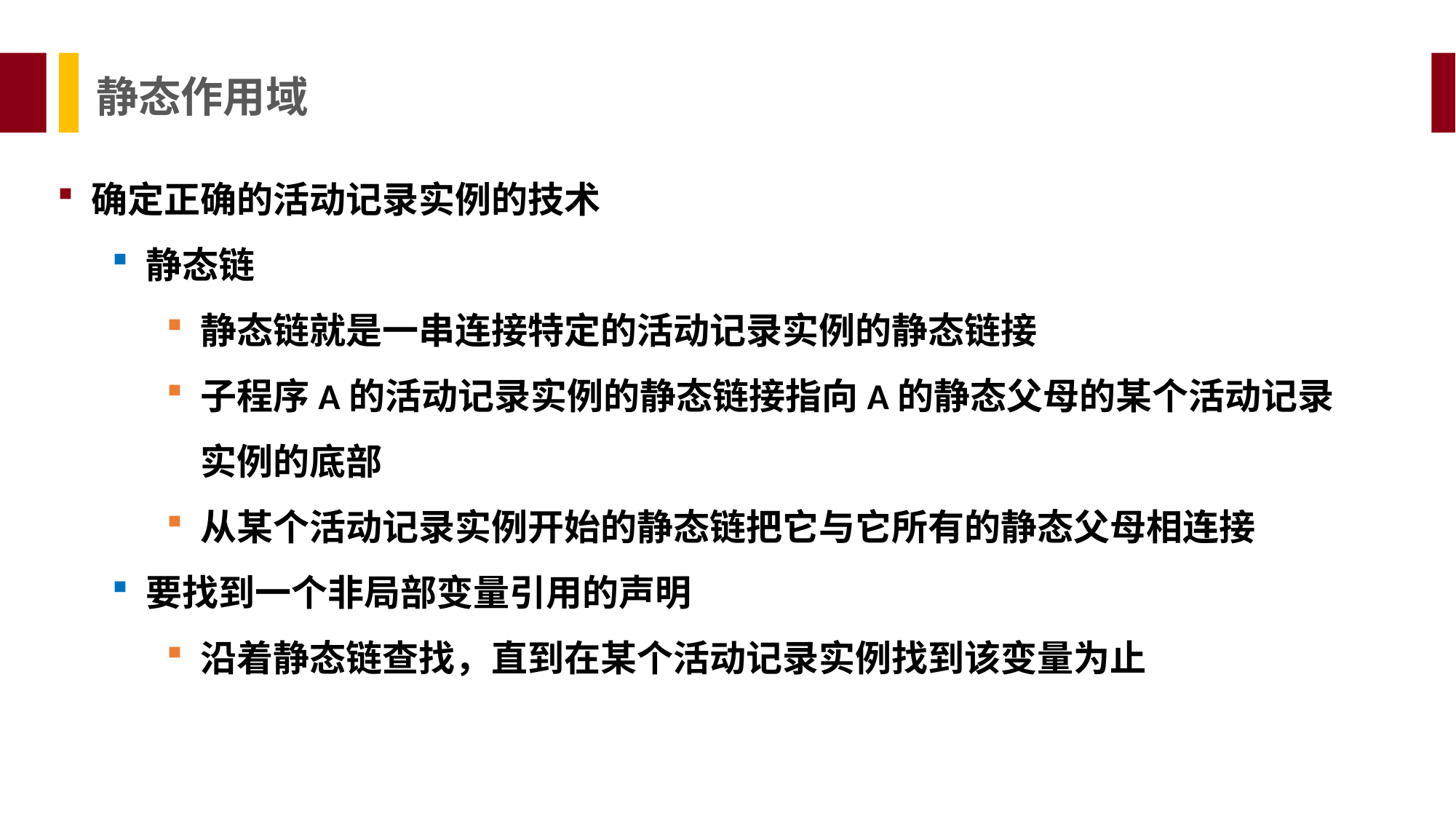

静态作用域
确定正确的活动记录实例的技术
静态链
静态链就是一串连接特定的活动记录实例的静态链接
子程序A的活动记录实例的静态链接指向A的静态父母的某个活动记录实例的底部
从某个活动记录实例开始的静态链把它与它所有的静态父母相连接
要找到一个非局部变量引用的声明
沿着静态链查找，直到在某个活动记录实例找到该变量为止